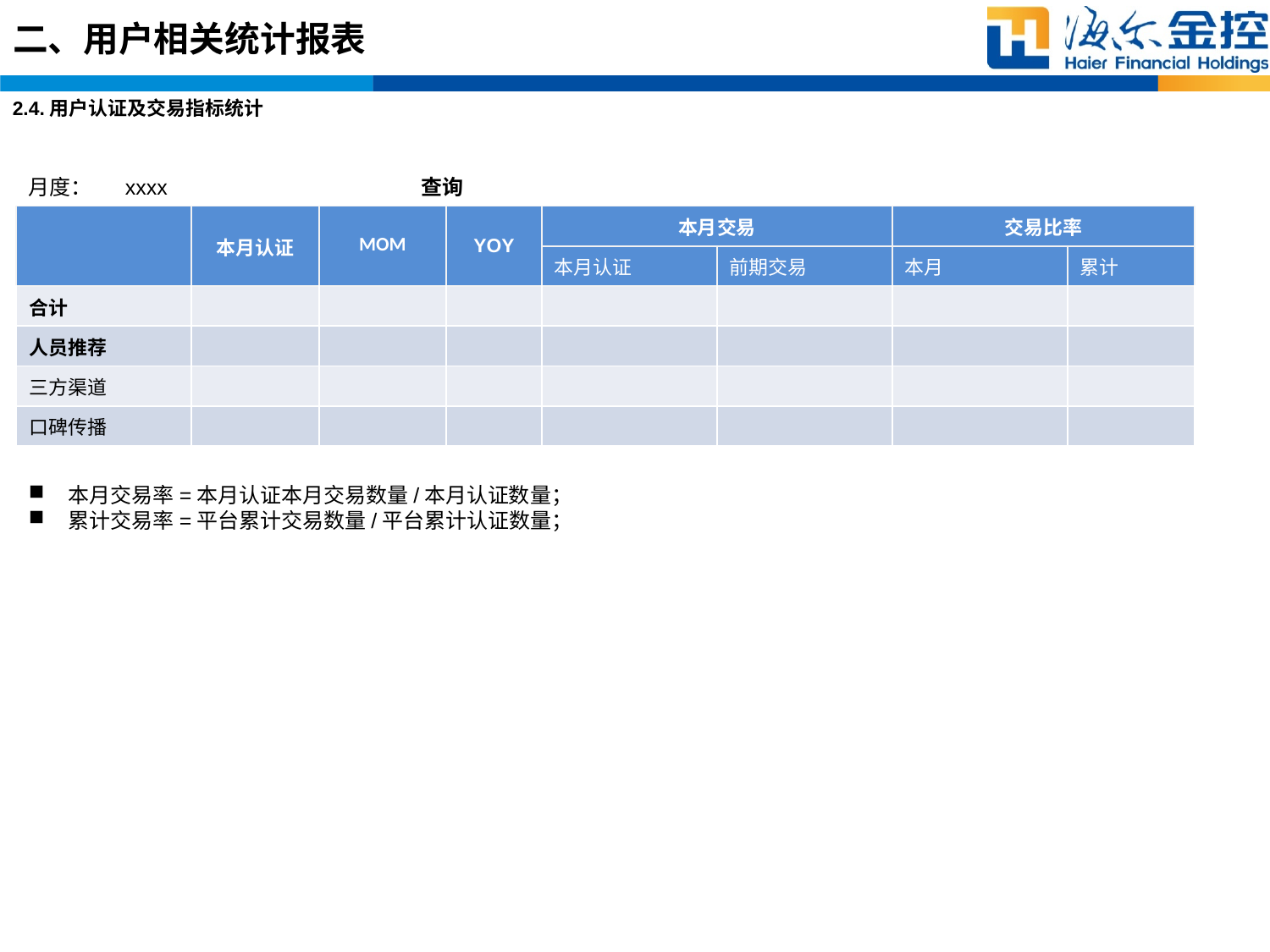

# 二、用户相关统计报表
2.4.用户认证及交易指标统计
月度：      xxxx
查询
|  | 本月认证 | MOM | YOY | 本月交易 |  | 交易比率 |  |
| --- | --- | --- | --- | --- | --- | --- | --- |
|  |  |  |  | 本月认证 | 前期交易 | 本月 | 累计 |
| 合计 |  |  |  |  |  |  |  |
| 人员推荐 |  |  |  |  |  |  |  |
| 三方渠道 |  |  |  |  |  |  |  |
| 口碑传播 |  |  |  |  |  |  |  |
本月交易率=本月认证本月交易数量/本月认证数量；
累计交易率=平台累计交易数量/平台累计认证数量；